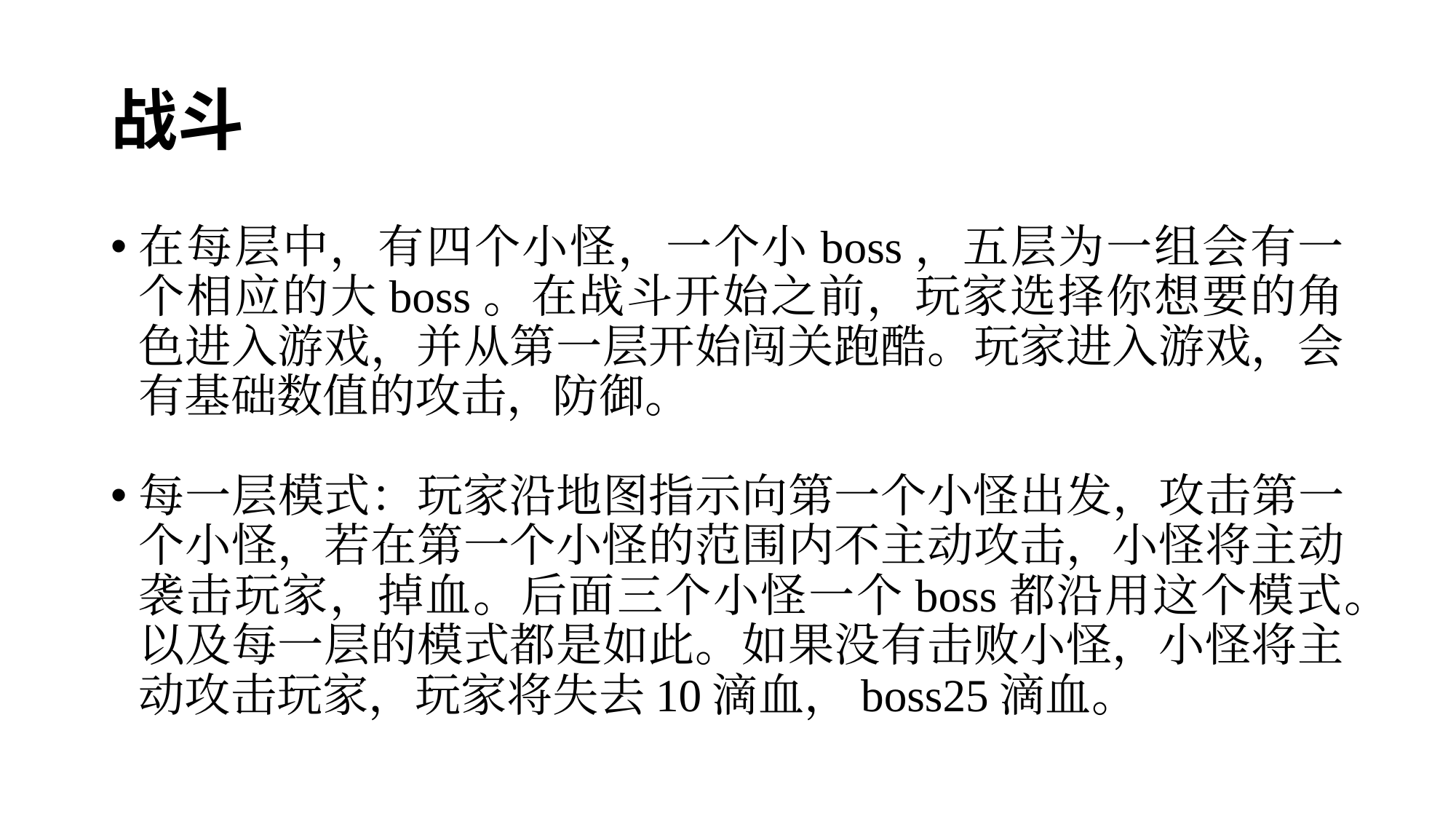

# 战斗
在每层中，有四个小怪，一个小boss，五层为一组会有一个相应的大boss。在战斗开始之前，玩家选择你想要的角色进入游戏，并从第一层开始闯关跑酷。玩家进入游戏，会有基础数值的攻击，防御。

每一层模式：玩家沿地图指示向第一个小怪出发，攻击第一个小怪，若在第一个小怪的范围内不主动攻击，小怪将主动袭击玩家，掉血。后面三个小怪一个boss都沿用这个模式。以及每一层的模式都是如此。如果没有击败小怪，小怪将主动攻击玩家，玩家将失去10滴血，boss25滴血。